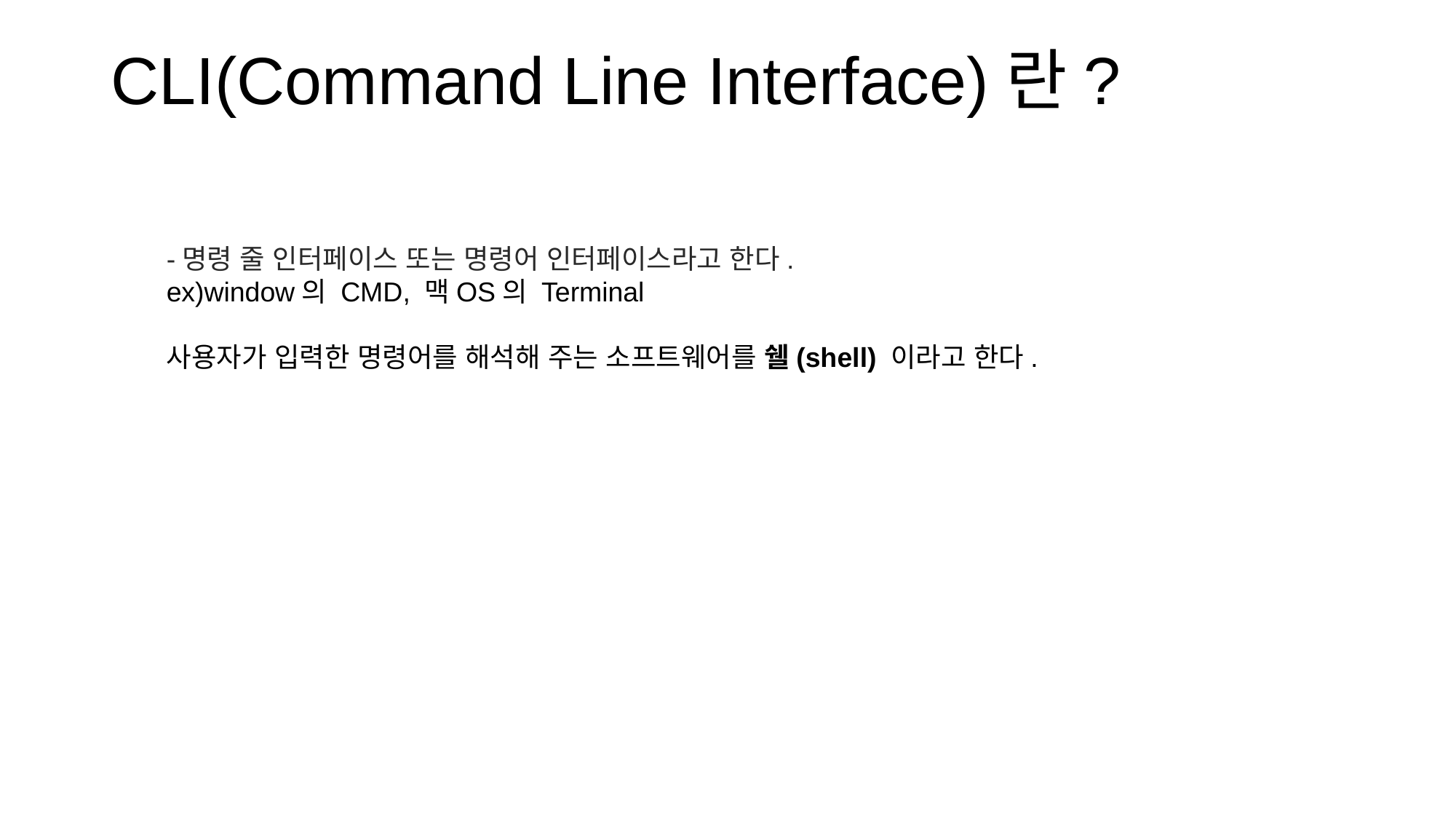

# CLI(Command Line Interface)란?
-명령 줄 인터페이스 또는 명령어 인터페이스라고 한다.
ex)window의 CMD, 맥OS의 Terminal

사용자가 입력한 명령어를 해석해 주는 소프트웨어를 쉘(shell) 이라고 한다.